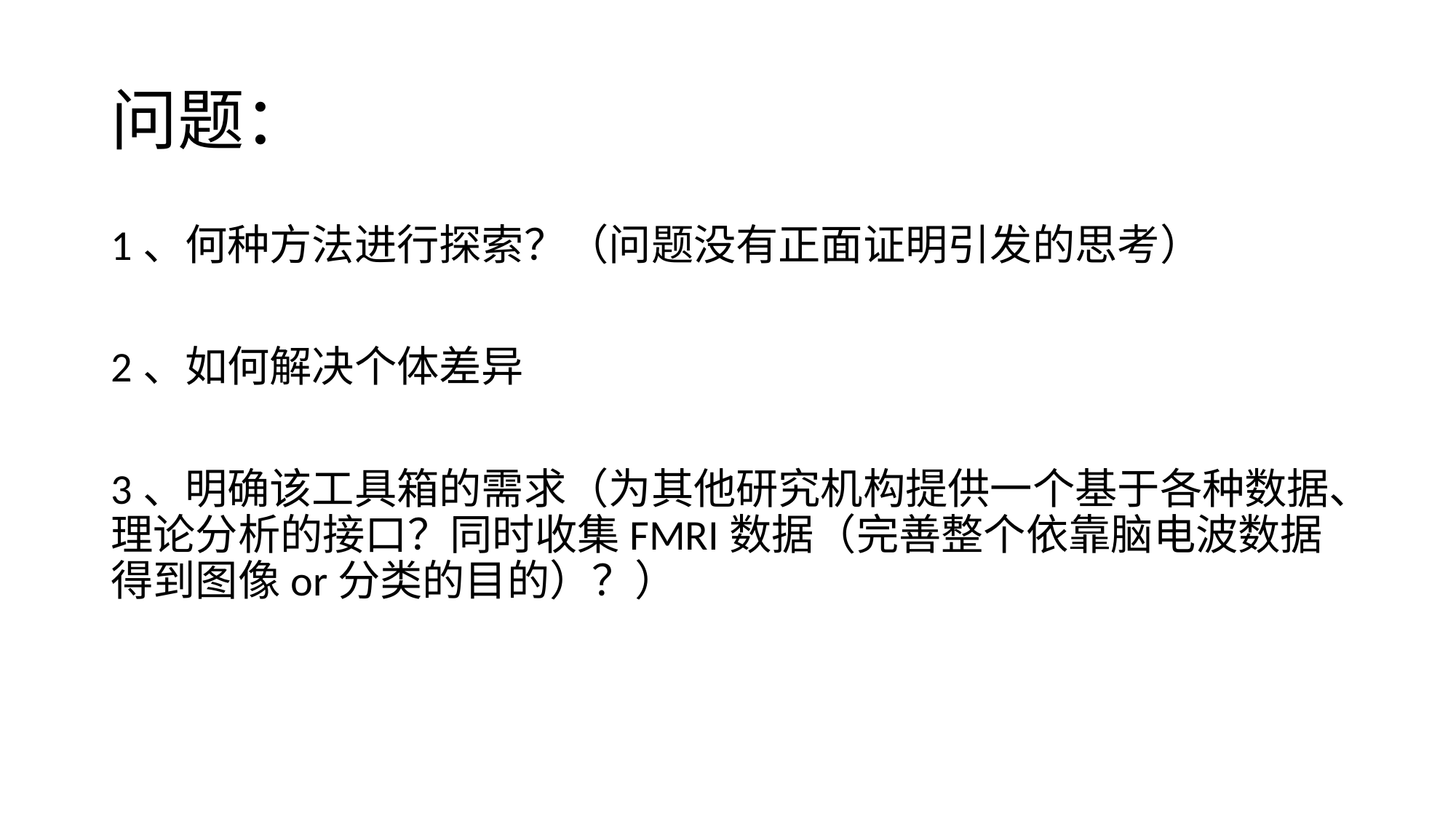

# 问题：
1、何种方法进行探索？（问题没有正面证明引发的思考）

2、如何解决个体差异

3、明确该工具箱的需求（为其他研究机构提供一个基于各种数据、理论分析的接口？同时收集FMRI数据（完善整个依靠脑电波数据得到图像or分类的目的）？）